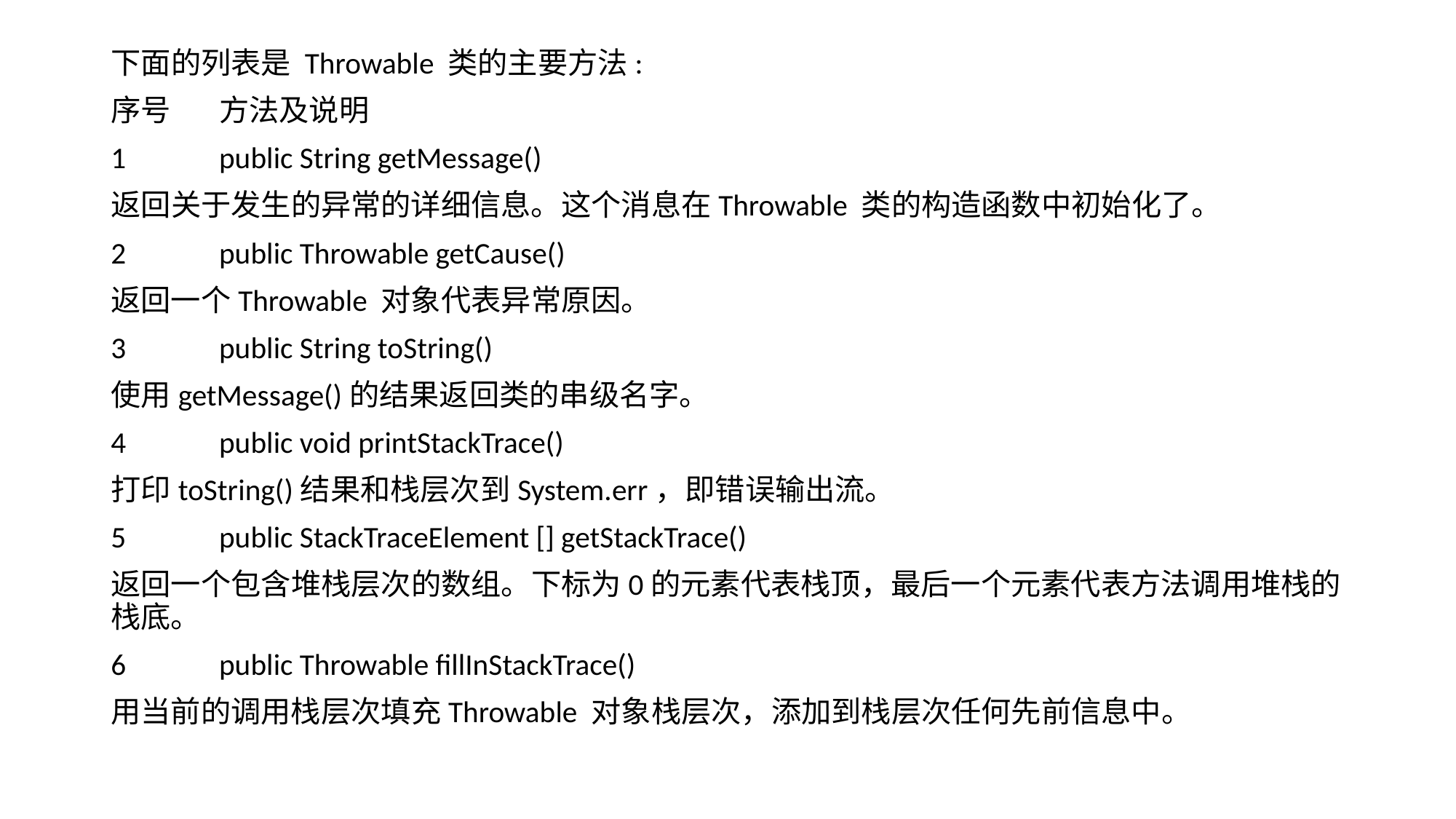

下面的列表是 Throwable 类的主要方法:
序号	方法及说明
1	public String getMessage()
返回关于发生的异常的详细信息。这个消息在Throwable 类的构造函数中初始化了。
2	public Throwable getCause()
返回一个Throwable 对象代表异常原因。
3	public String toString()
使用getMessage()的结果返回类的串级名字。
4	public void printStackTrace()
打印toString()结果和栈层次到System.err，即错误输出流。
5	public StackTraceElement [] getStackTrace()
返回一个包含堆栈层次的数组。下标为0的元素代表栈顶，最后一个元素代表方法调用堆栈的栈底。
6	public Throwable fillInStackTrace()
用当前的调用栈层次填充Throwable 对象栈层次，添加到栈层次任何先前信息中。